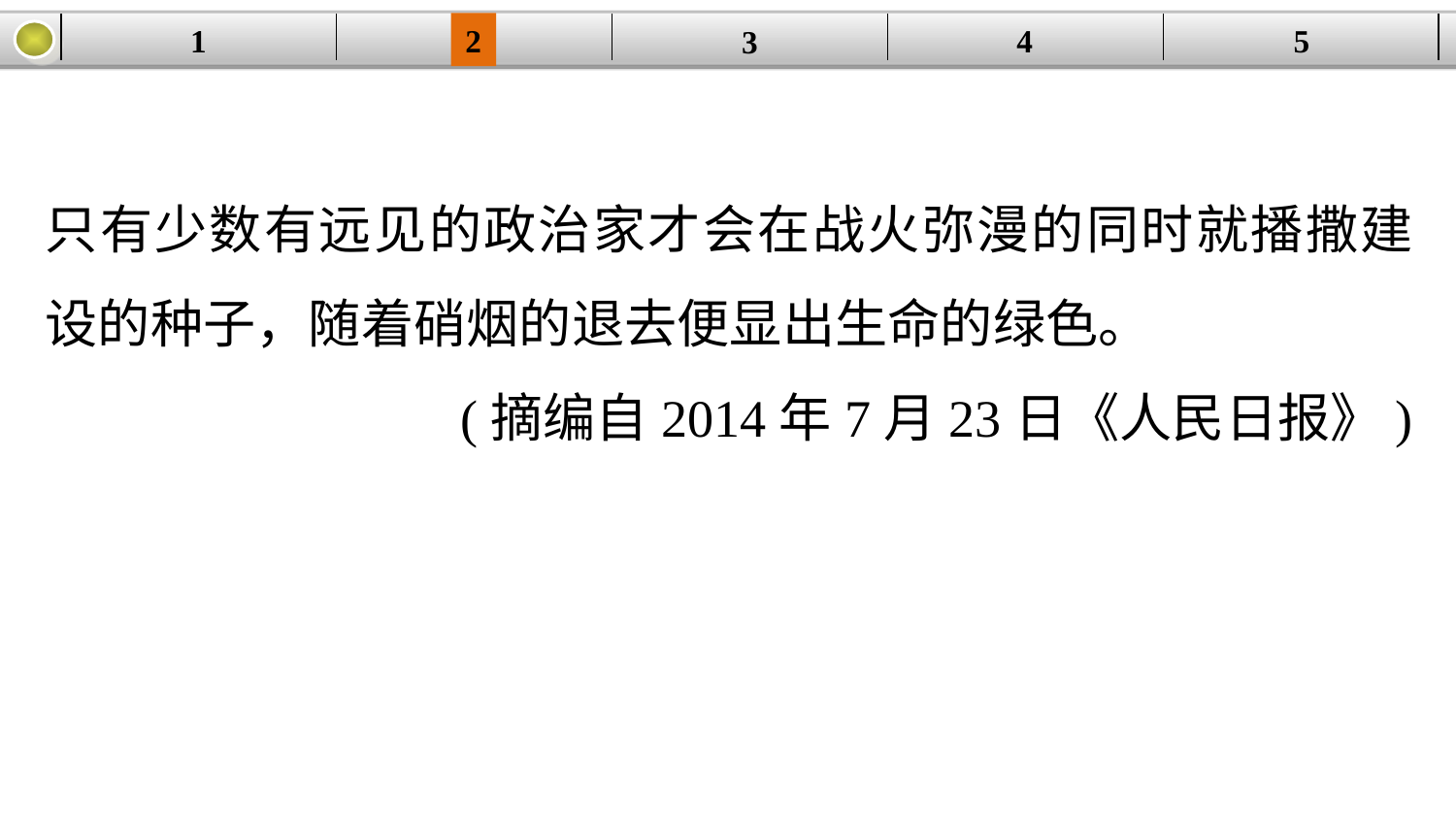

1
2
4
5
|  |  |  |  |  |
| --- | --- | --- | --- | --- |
3

只有少数有远见的政治家才会在战火弥漫的同时就播撒建设的种子，随着硝烟的退去便显出生命的绿色。
(摘编自2014年7月23日《人民日报》)